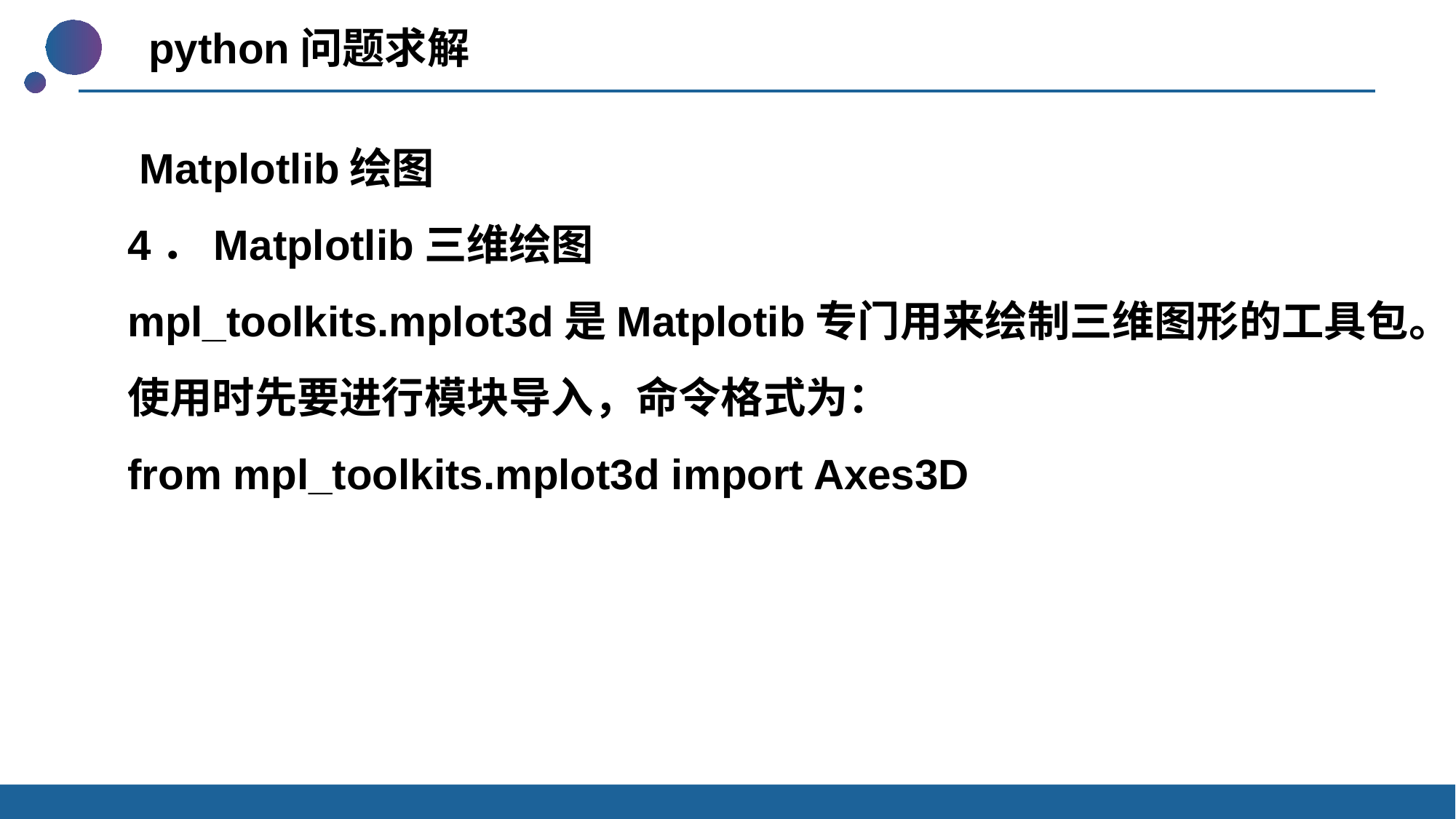

python问题求解

 Matplotlib绘图
4．Matplotlib三维绘图
mpl_toolkits.mplot3d是Matplotib专门用来绘制三维图形的工具包。使用时先要进行模块导入，命令格式为：
from mpl_toolkits.mplot3d import Axes3D